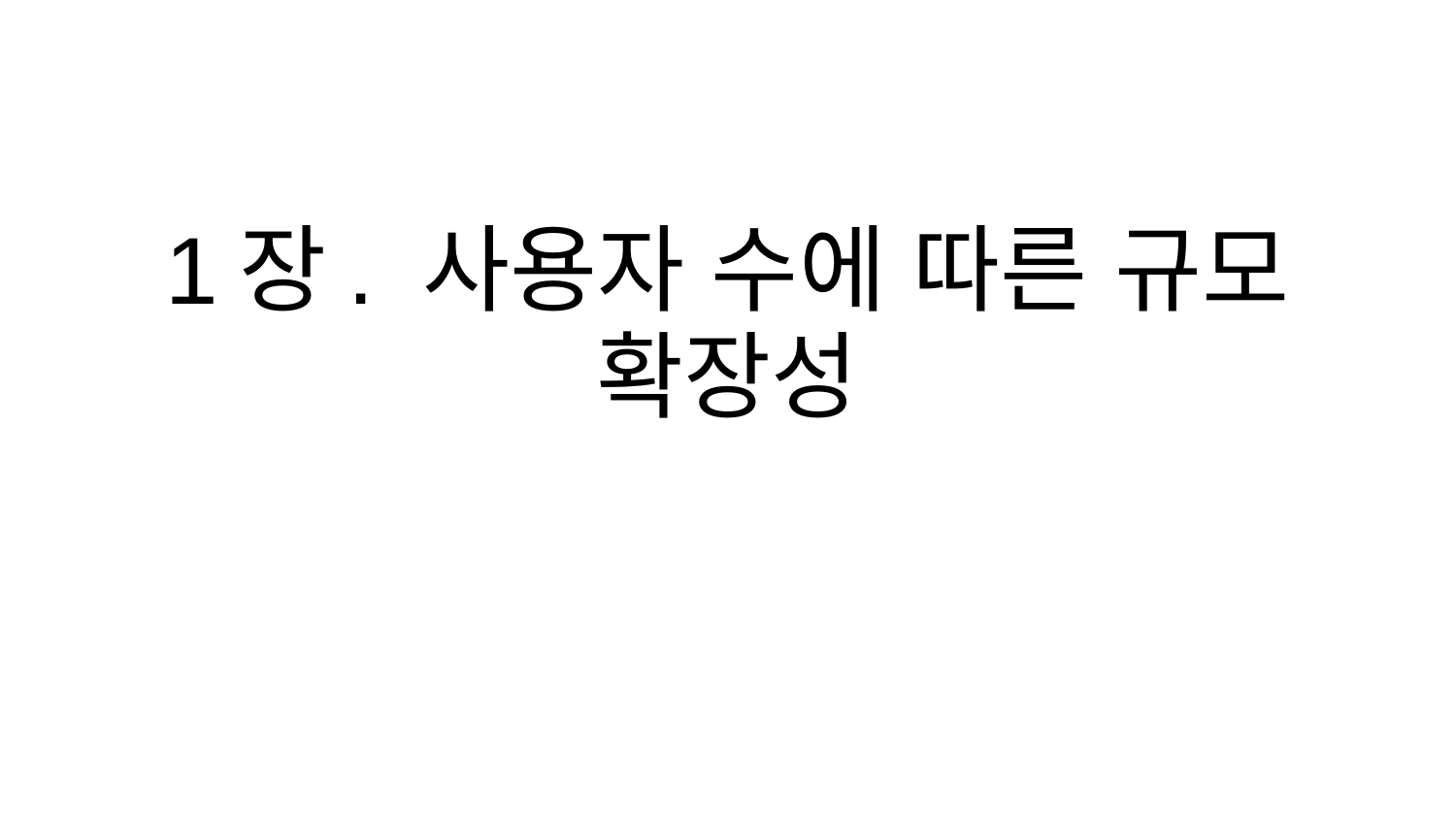

# 1장. 사용자 수에 따른 규모 확장성